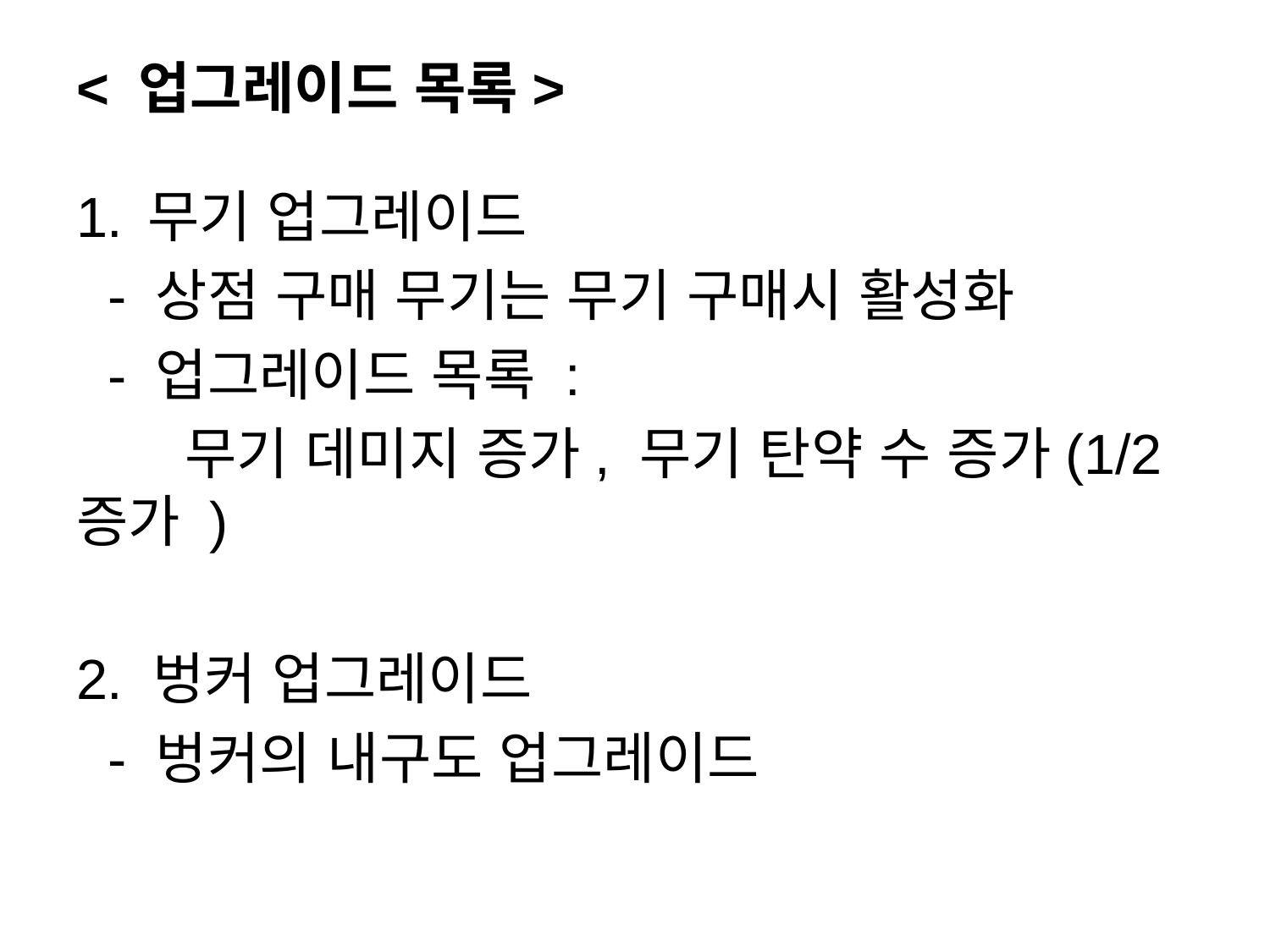

< 업그레이드 목록>

무기 업그레이드
  - 상점 구매 무기는 무기 구매시 활성화
  - 업그레이드 목록 :
      무기 데미지 증가, 무기 탄약 수 증가(1/2 증가 )

2. 벙커 업그레이드
  - 벙커의 내구도 업그레이드